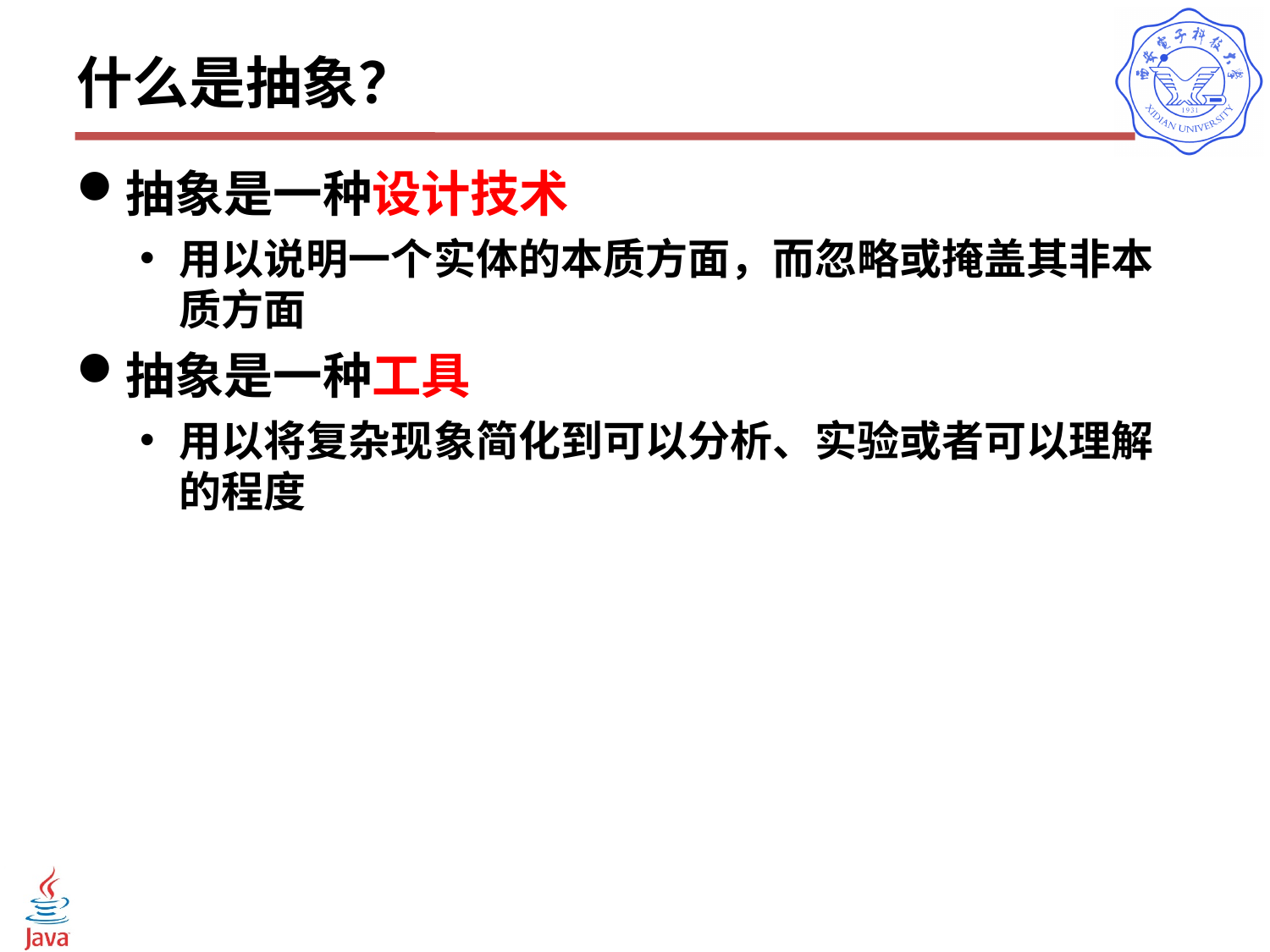

# 什么是抽象？
抽象是一种设计技术
用以说明一个实体的本质方面，而忽略或掩盖其非本质方面
抽象是一种工具
用以将复杂现象简化到可以分析、实验或者可以理解的程度